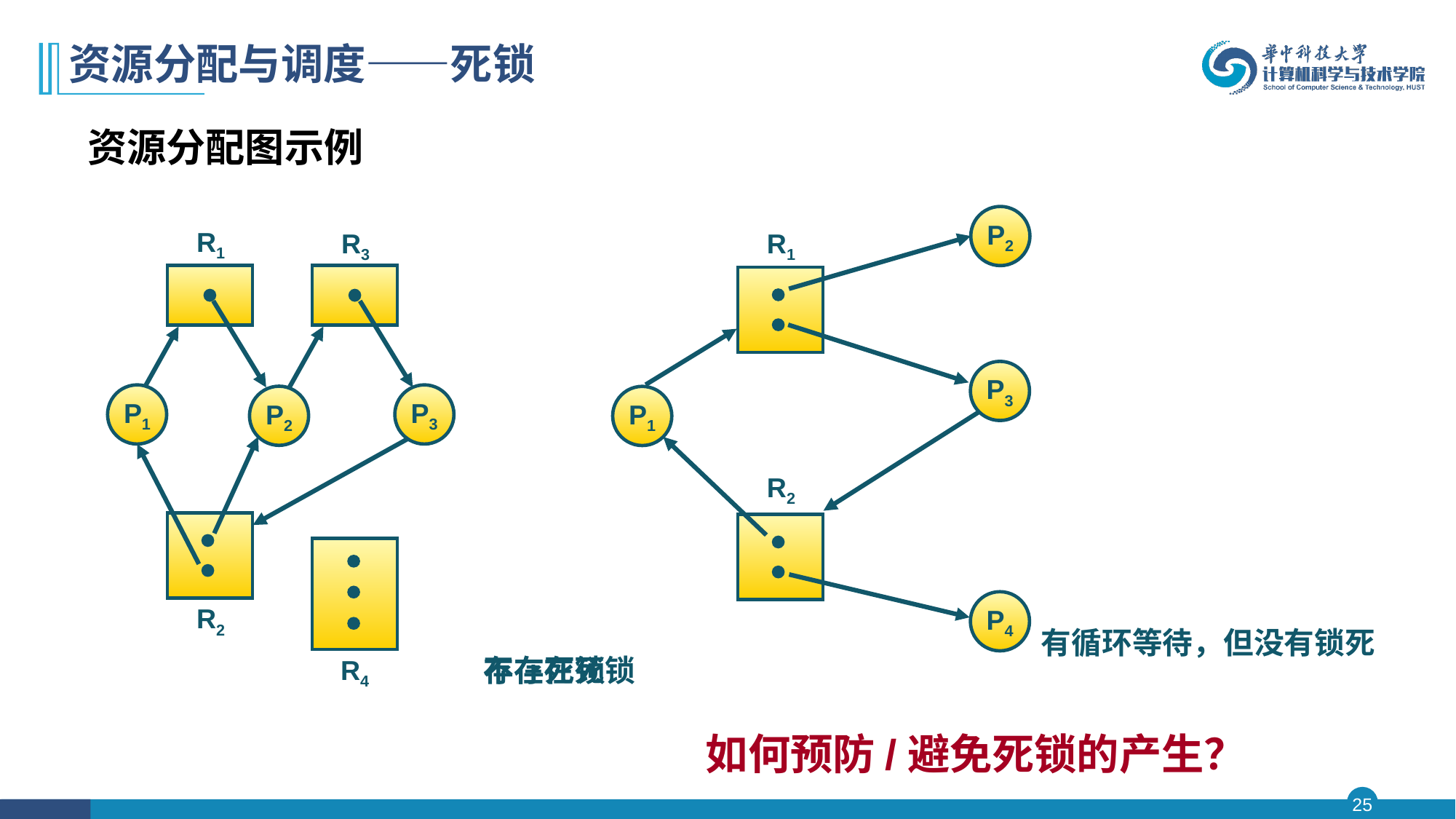

# 资源分配与调度——死锁
 资源分配图示例
P2
R1
R3
R1

P3
P1
P3
P2
P1
R2

P4
R2

有循环等待，但没有锁死
存在死锁
不存在死锁
R4
如何预防/避免死锁的产生？